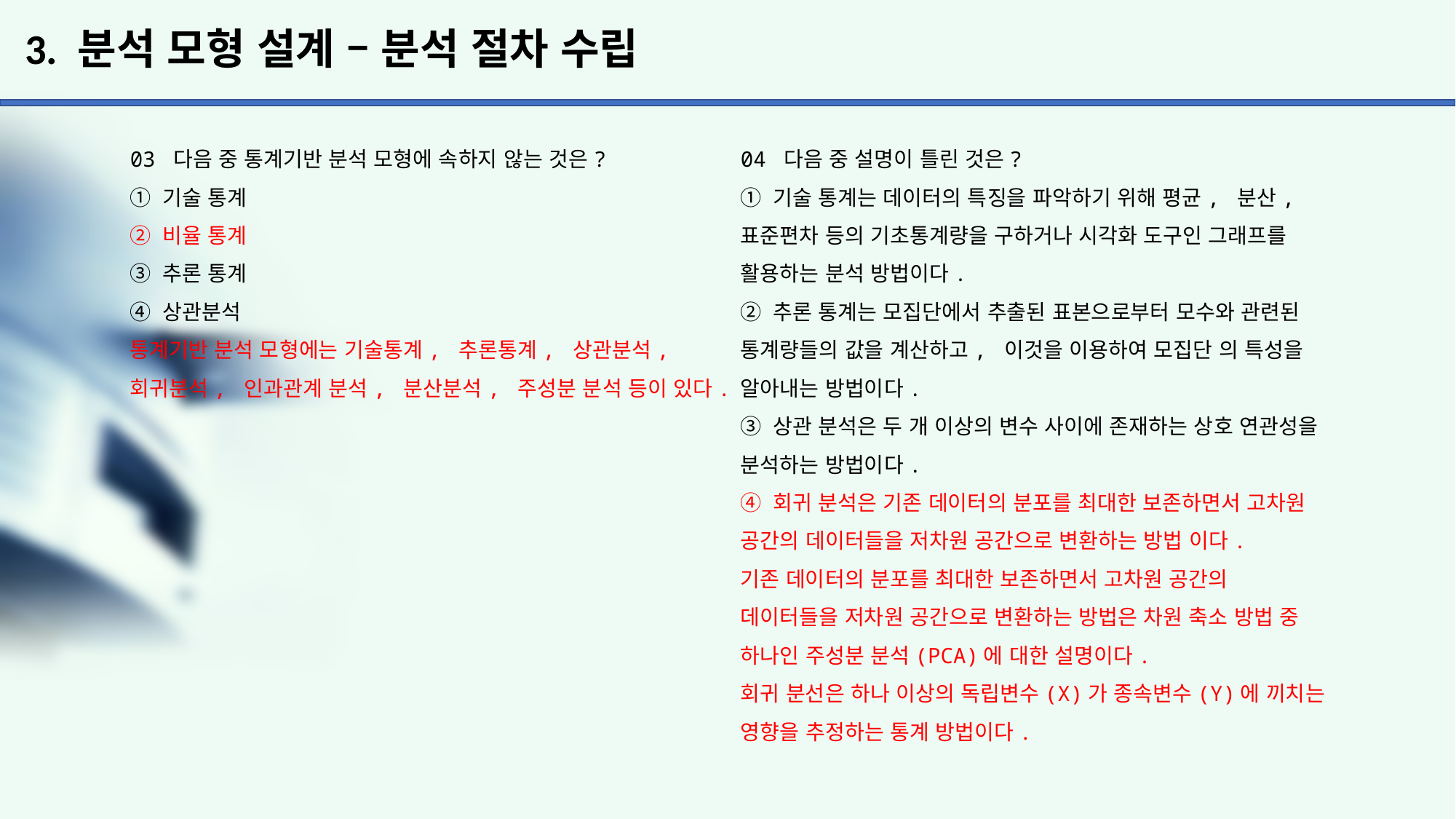

# 3. 분석 모형 설계 – 분석 절차 수립
03 다음 중 통계기반 분석 모형에 속하지 않는 것은?
① 기술 통계
② 비율 통계
③ 추론 통계
④ 상관분석
통계기반 분석 모형에는 기술통계, 추론통계, 상관분석, 회귀분석, 인과관계 분석, 분산분석, 주성분 분석 등이 있다.
04 다음 중 설명이 틀린 것은?
① 기술 통계는 데이터의 특징을 파악하기 위해 평균, 분산, 표준편차 등의 기초통계량을 구하거나 시각화 도구인 그래프를 활용하는 분석 방법이다.
② 추론 통계는 모집단에서 추출된 표본으로부터 모수와 관련된 통계량들의 값을 계산하고, 이것을 이용하여 모집단 의 특성을 알아내는 방법이다.
③ 상관 분석은 두 개 이상의 변수 사이에 존재하는 상호 연관성을 분석하는 방법이다.
④ 회귀 분석은 기존 데이터의 분포를 최대한 보존하면서 고차원 공간의 데이터들을 저차원 공간으로 변환하는 방법 이다.
기존 데이터의 분포를 최대한 보존하면서 고차원 공간의 데이터들을 저차원 공간으로 변환하는 방법은 차원 축소 방법 중 하나인 주성분 분석(PCA)에 대한 설명이다.
회귀 분선은 하나 이상의 독립변수(X)가 종속변수(Y)에 끼치는 영향을 추정하는 통계 방법이다.